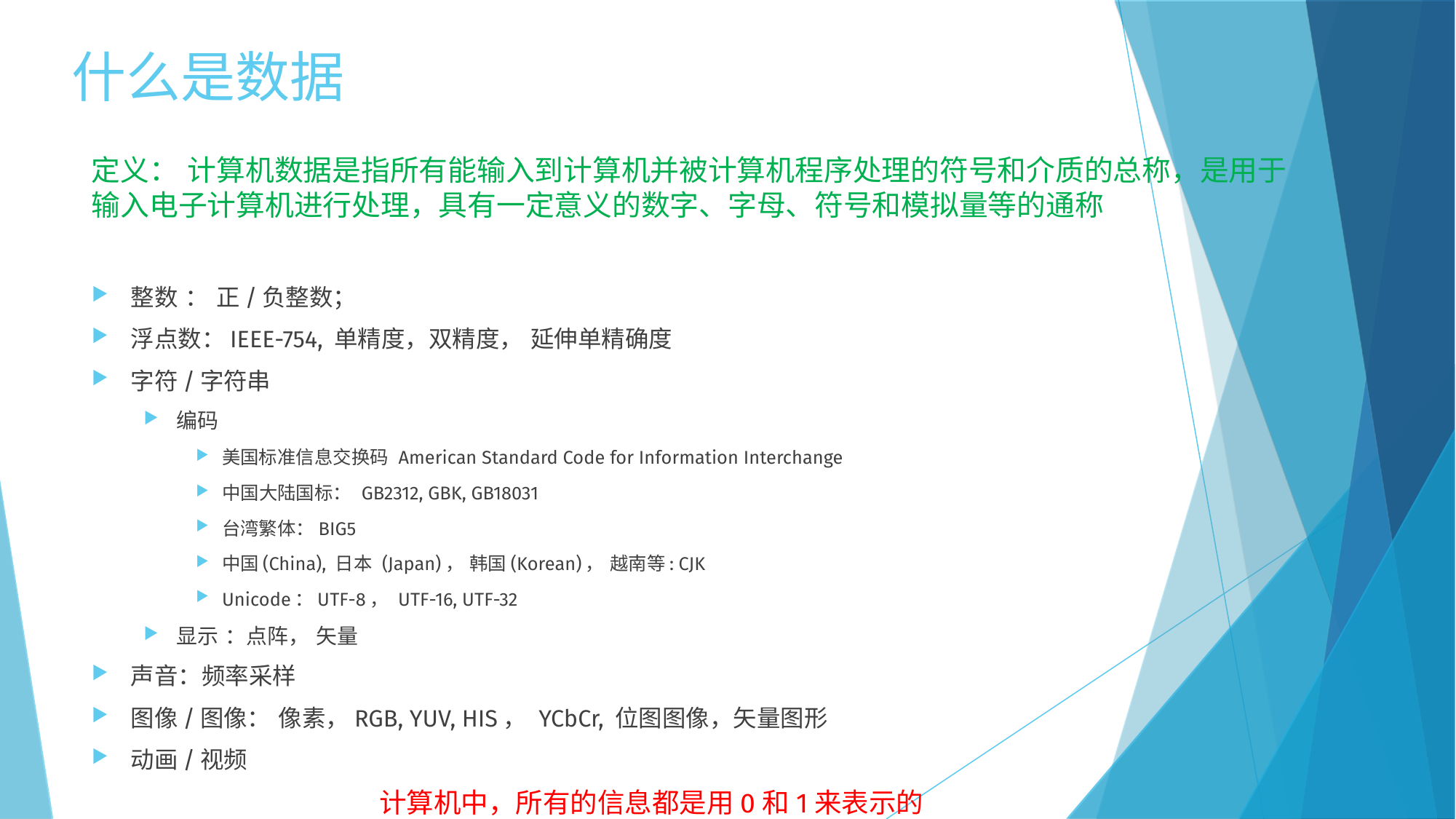

什么是数据
定义： 计算机数据是指所有能输入到计算机并被计算机程序处理的符号和介质的总称，是用于输入电子计算机进行处理，具有一定意义的数字、字母、符号和模拟量等的通称

整数 ： 正/负整数；
浮点数：IEEE-754, 单精度，双精度， 延伸单精确度
字符/字符串
编码
美国标准信息交换码 American Standard Code for Information Interchange
中国大陆国标： GB2312, GBK, GB18031
台湾繁体：BIG5
中国(China), 日本 (Japan)， 韩国(Korean)， 越南等: CJK
Unicode：UTF-8， UTF-16, UTF-32
显示 ：点阵， 矢量
声音：频率采样
图像/图像： 像素，RGB, YUV, HIS， YCbCr, 位图图像，矢量图形
动画/视频

计算机中，所有的信息都是用0和1来表示的